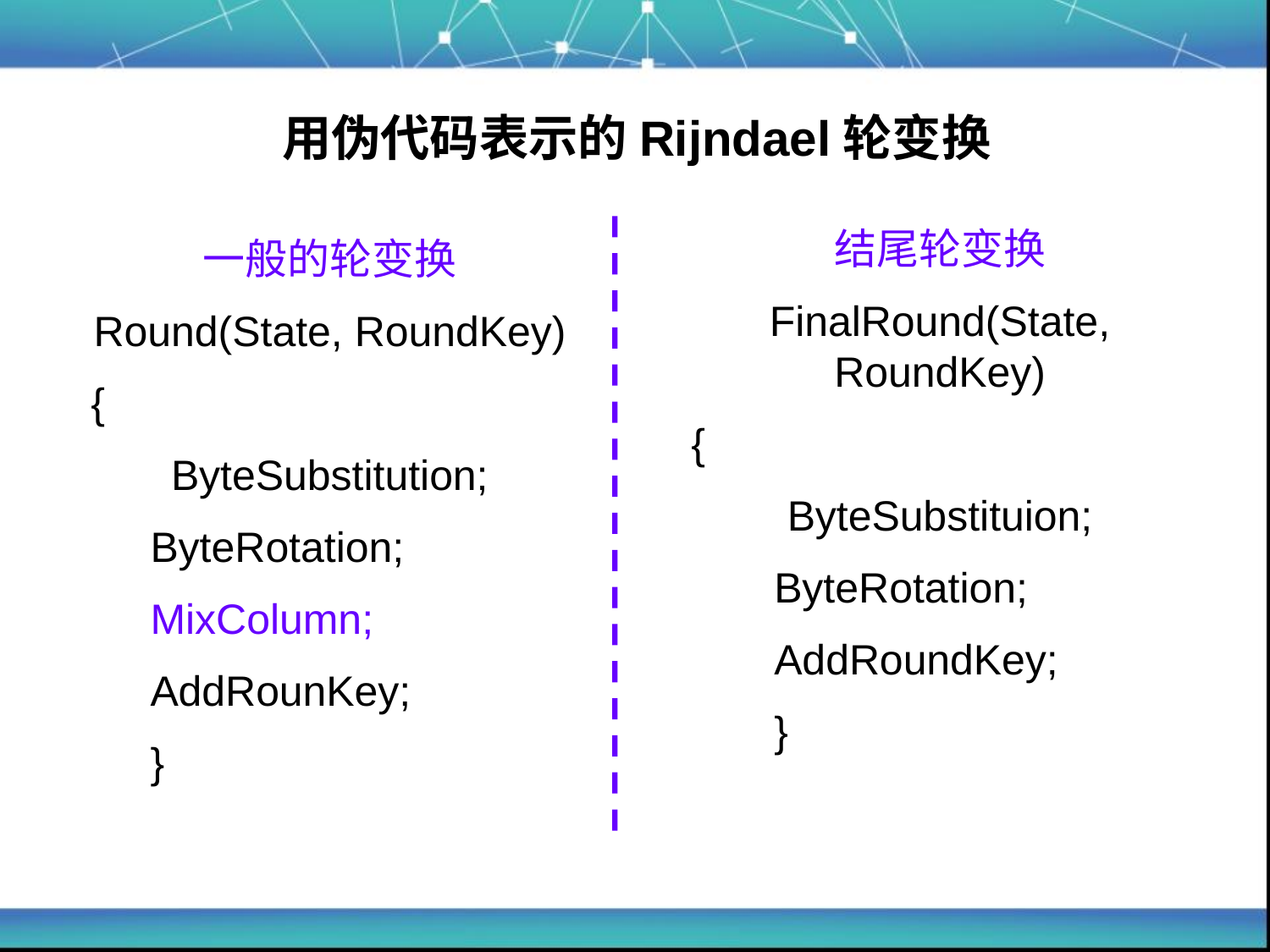

# 用伪代码表示的Rijndael轮变换

结尾轮变换
FinalRound(State, RoundKey)
  {
ByteSubstituion;
         ByteRotation;
         AddRoundKey;
         }
一般的轮变换
Round(State, RoundKey)
  {
ByteSubstitution;
       ByteRotation;
       MixColumn;
       AddRounKey;
       }